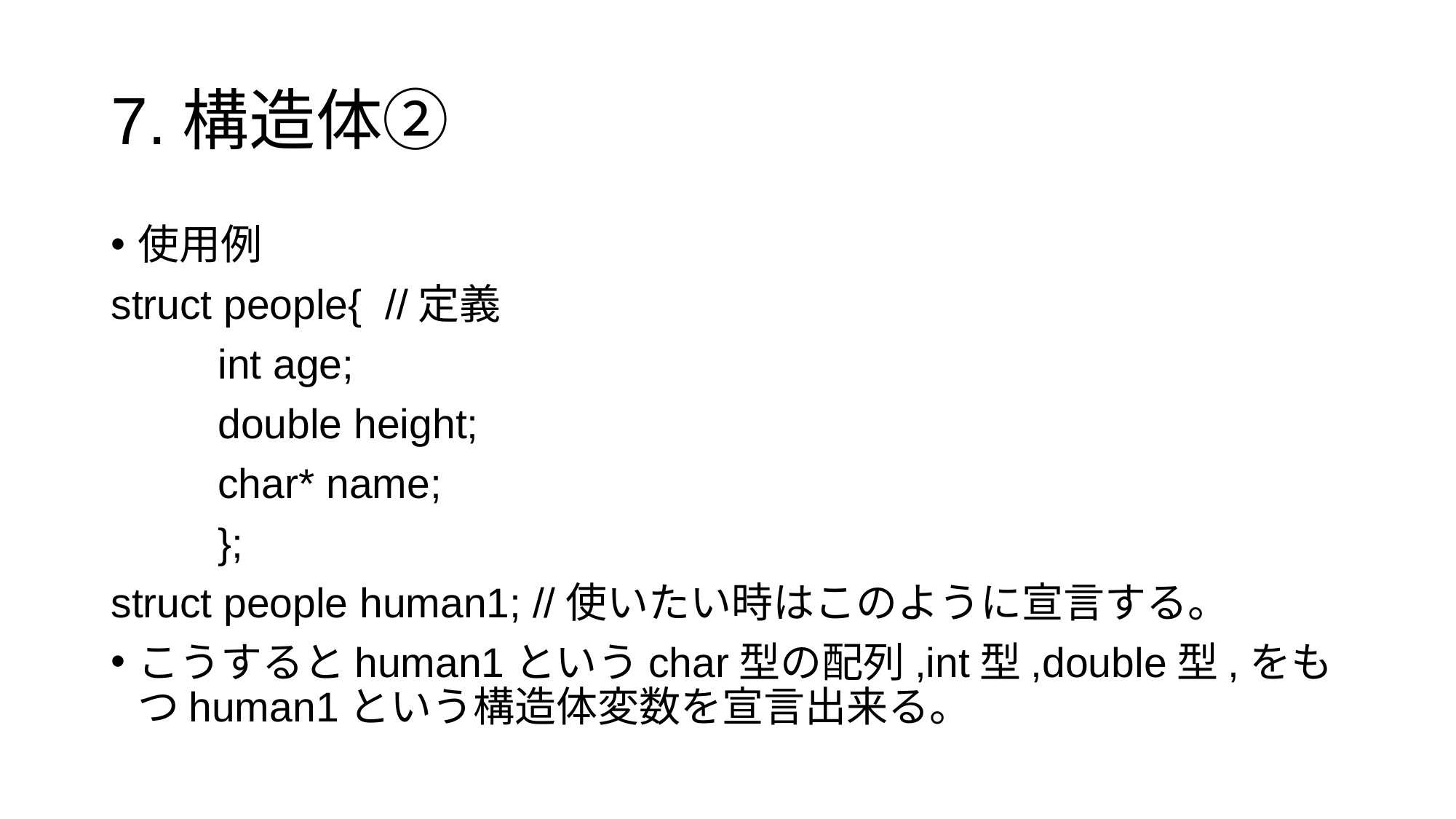

# 7.構造体②
使用例
struct people{  //定義
	int age;
	double height;
	char* name;
	};
struct people human1; //使いたい時はこのように宣言する。
こうするとhuman1というchar型の配列,int型,double型,をもつhuman1という構造体変数を宣言出来る。